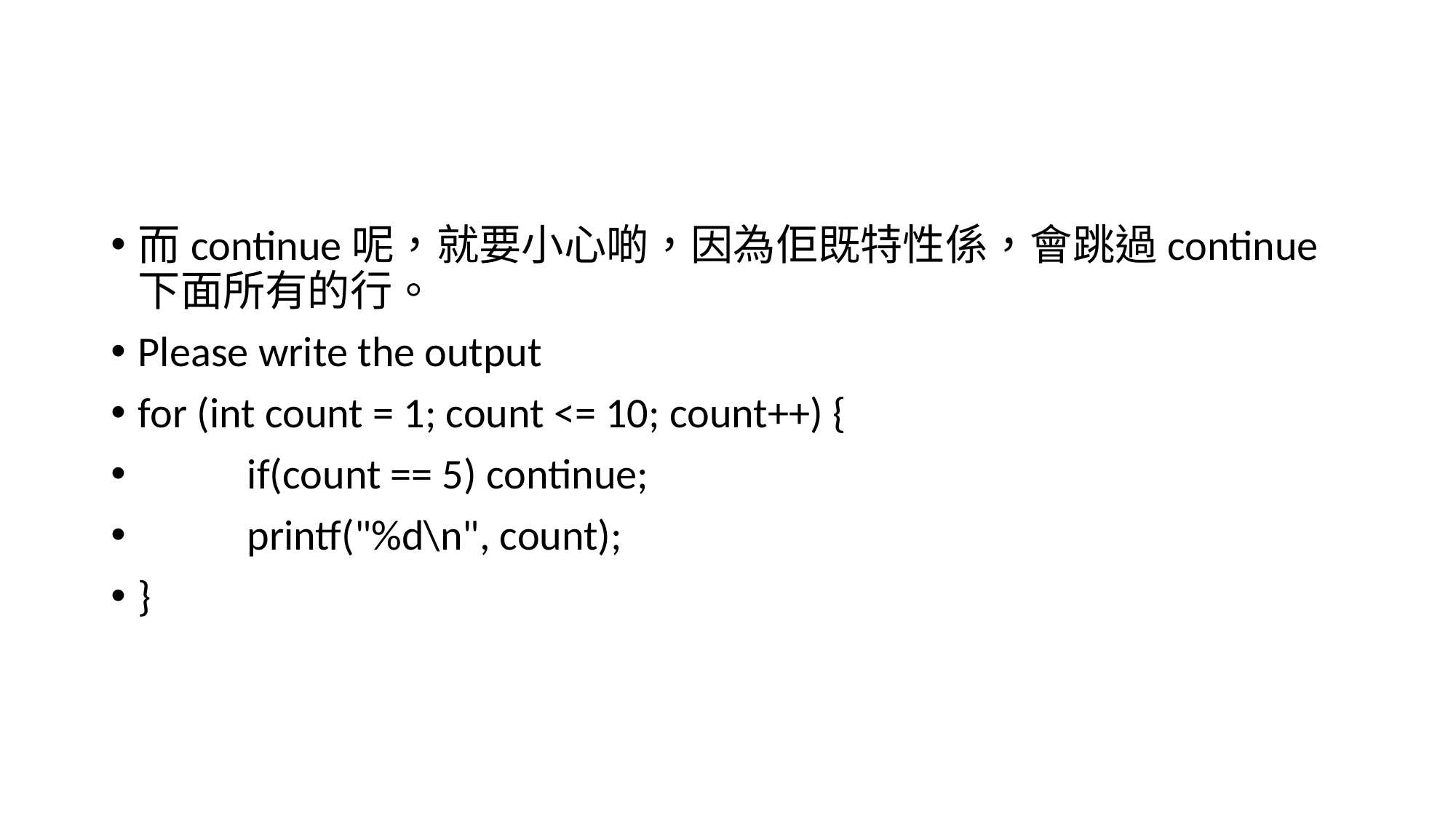

#
而continue呢，就要小心啲，因為佢既特性係，會跳過continue下面所有的行。
Please write the output
for (int count = 1; count <= 10; count++) {
	if(count == 5) continue;
	printf("%d\n", count);
}